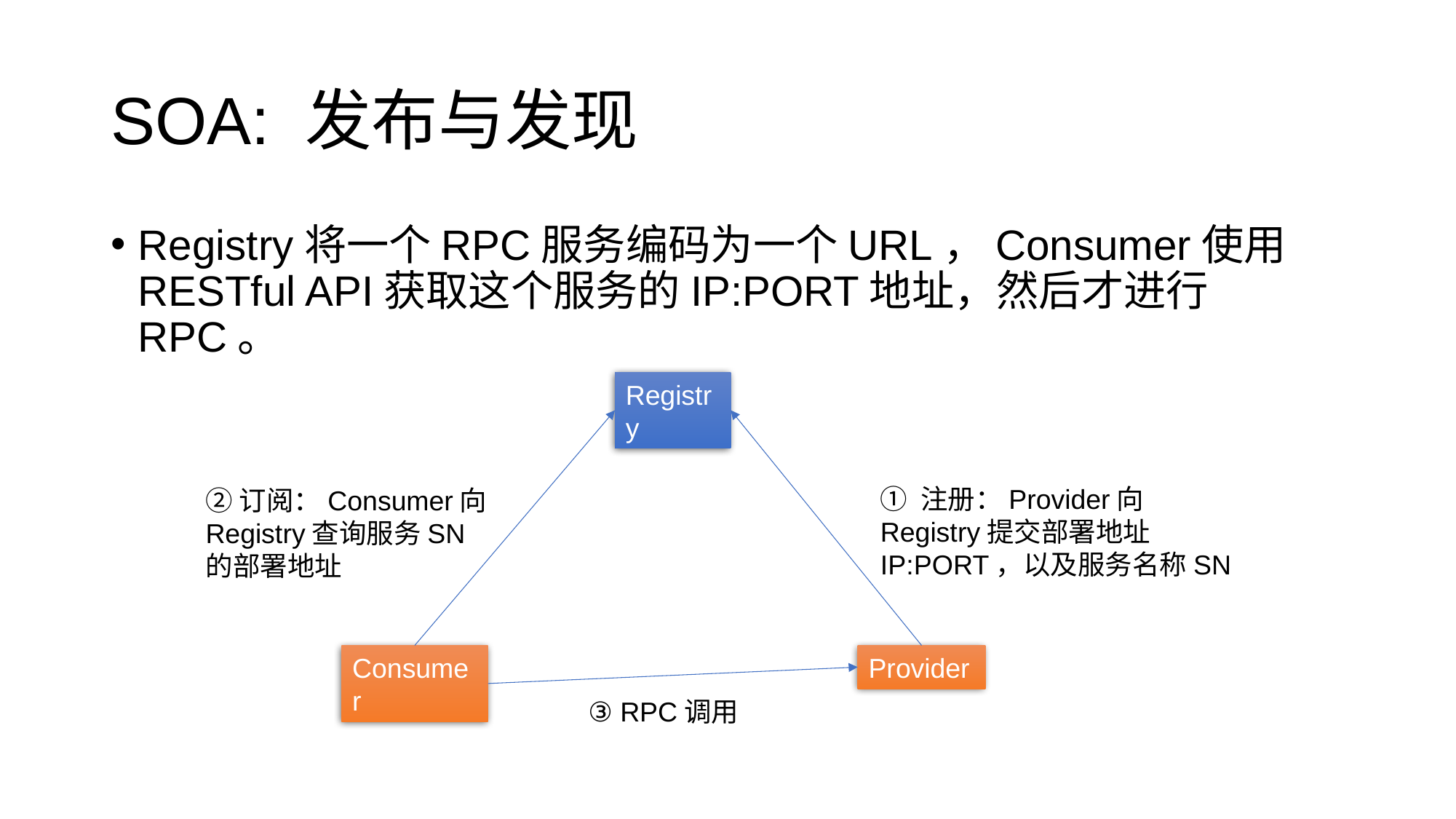

# SOA: 发布与发现
Registry将一个RPC服务编码为一个URL，Consumer使用RESTful API获取这个服务的IP:PORT地址，然后才进行RPC。
Registry
① 注册：Provider向Registry提交部署地址IP:PORT，以及服务名称SN
②订阅：Consumer向Registry查询服务SN的部署地址
Consumer
Provider
③ RPC调用